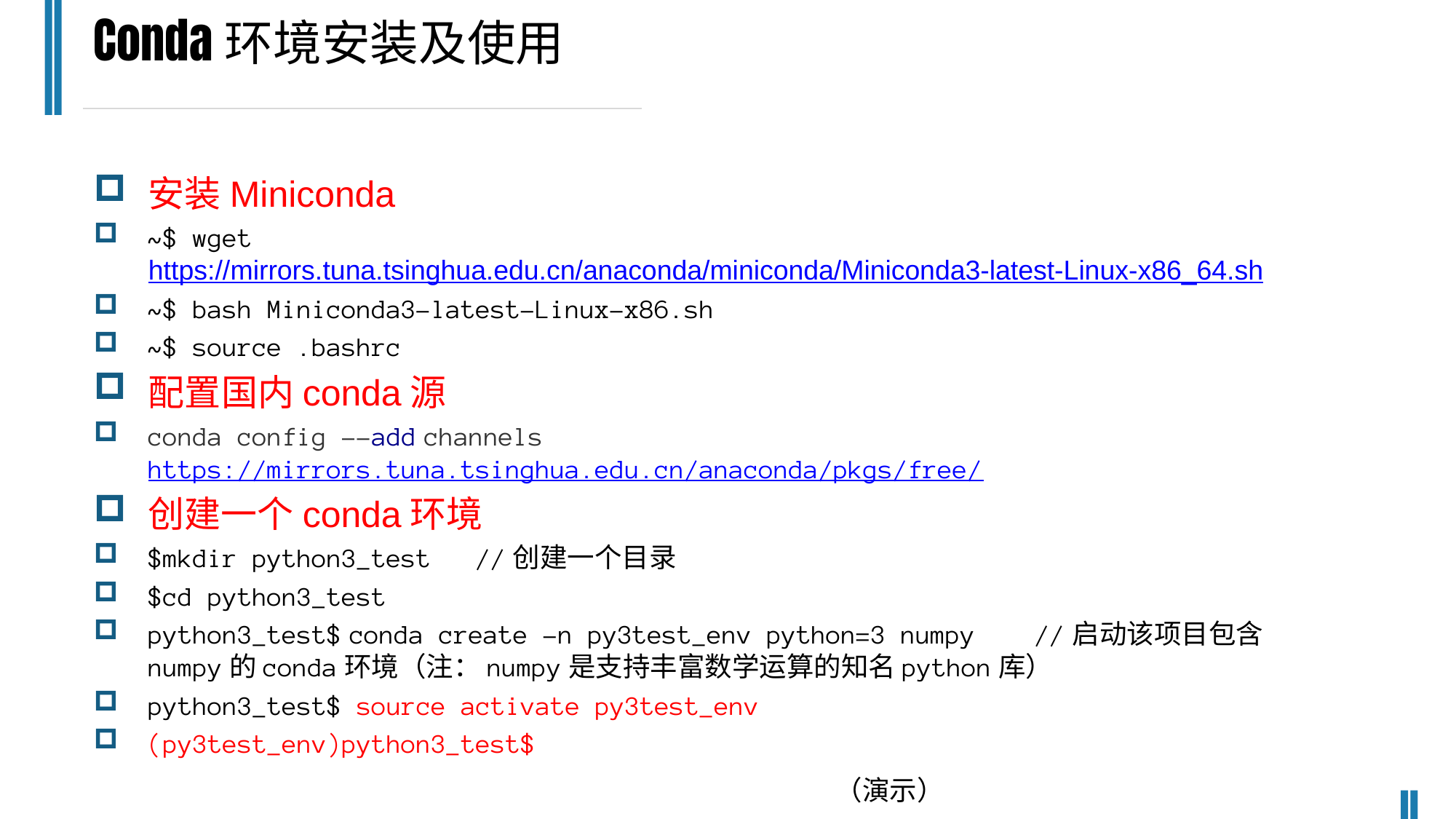

Conda环境安装及使用

安装Miniconda
~$ wget https://mirrors.tuna.tsinghua.edu.cn/anaconda/miniconda/Miniconda3-latest-Linux-x86_64.sh
~$ bash Miniconda3-latest-Linux-x86.sh
~$ source .bashrc
配置国内conda源
conda config --add channels https://mirrors.tuna.tsinghua.edu.cn/anaconda/pkgs/free/
创建一个conda环境
$mkdir python3_test   //创建一个目录
$cd python3_test
python3_test$ conda create -n py3test_env python=3 numpy    //启动该项目包含numpy的conda环境（注：numpy是支持丰富数学运算的知名python库）
python3_test$ source activate py3test_env
(py3test_env)python3_test$

（演示）